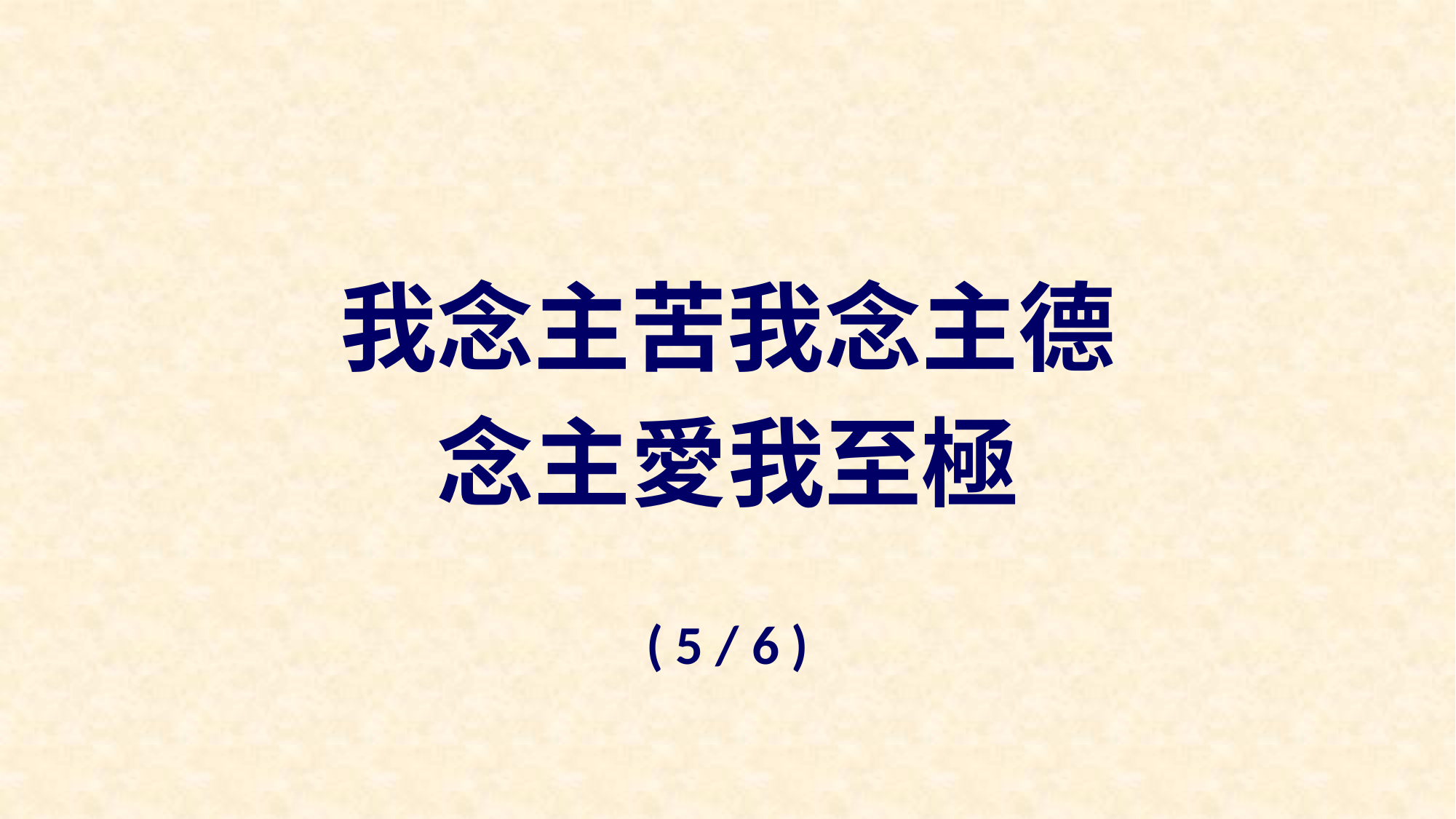

我念主苦我念主德
念主愛我至極
( 5 / 6 )